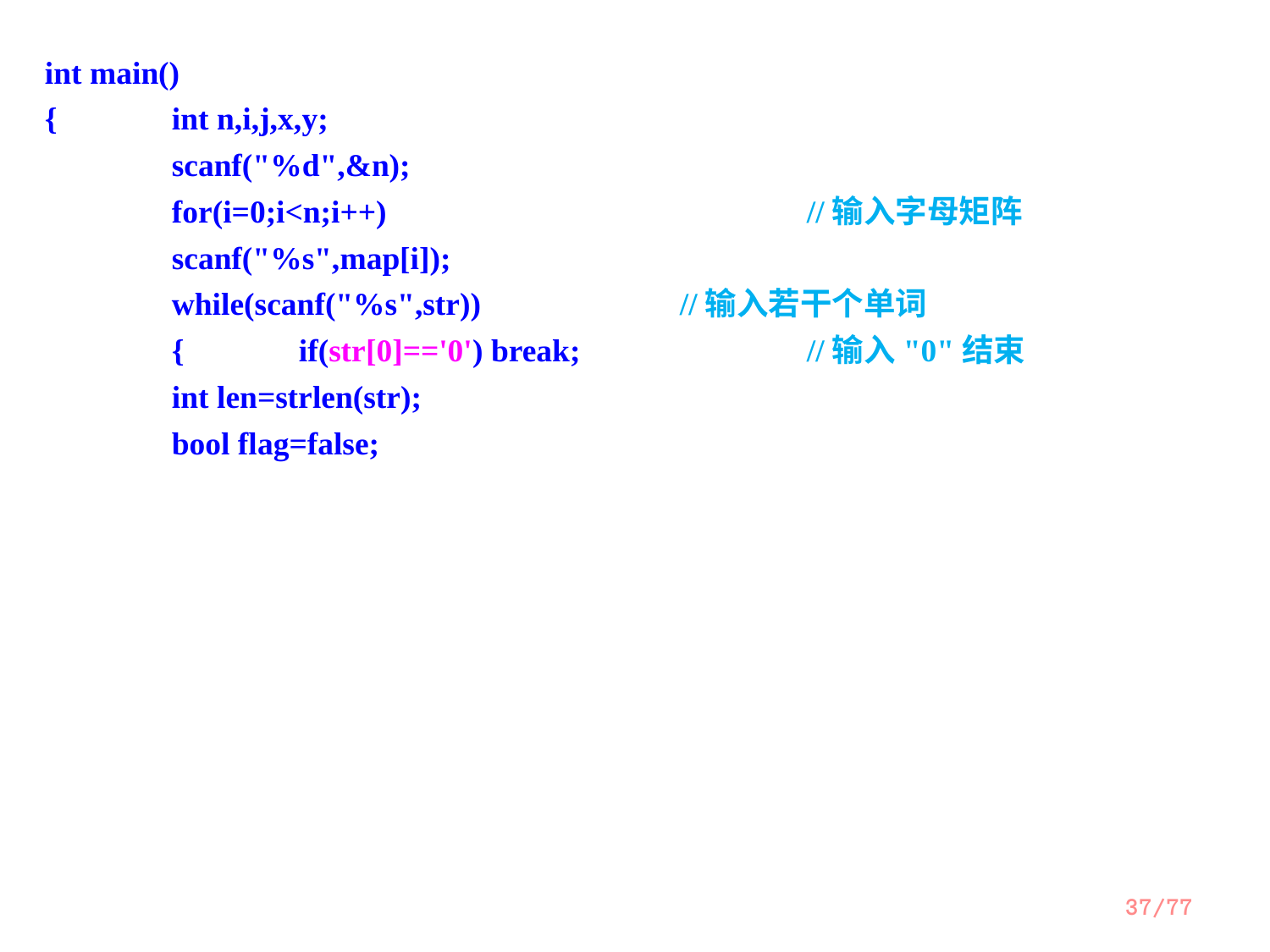

int main()
{   	int n,i,j,x,y;
    	scanf("%d",&n);
    	for(i=0;i<n;i++)				//输入字母矩阵
         	scanf("%s",map[i]);
    	while(scanf("%s",str)) 		//输入若干个单词
    	{	if(str[0]=='0') break; 		//输入"0"结束
        	int len=strlen(str);
        	bool flag=false;
37/77